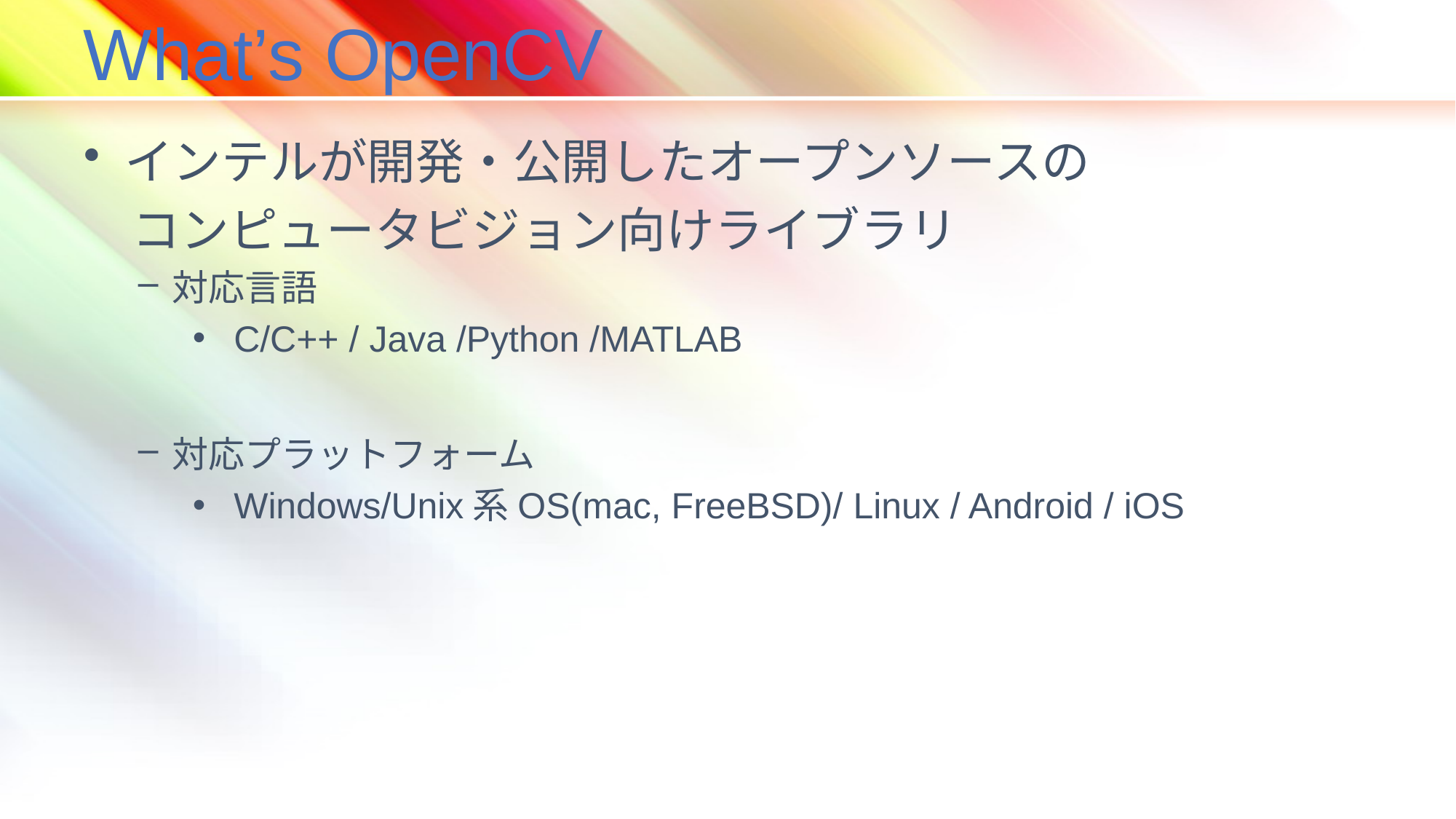

# What’s OpenCV
インテルが開発・公開したオープンソースの
　コンピュータビジョン向けライブラリ
対応言語
C/C++ / Java /Python /MATLAB

対応プラットフォーム
Windows/Unix系OS(mac, FreeBSD)/ Linux / Android / iOS